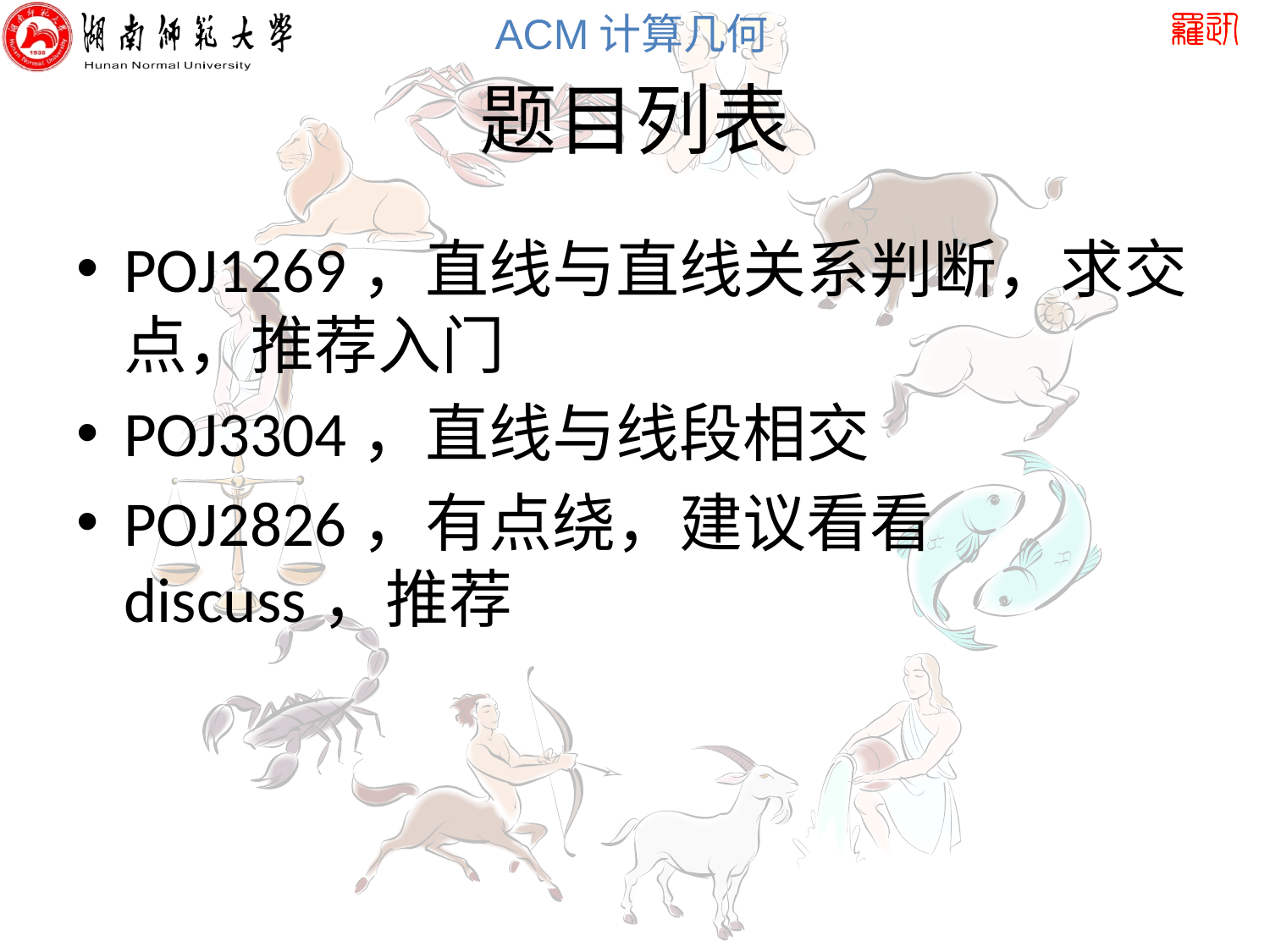

# 题目列表
POJ1269，直线与直线关系判断，求交点，推荐入门
POJ3304，直线与线段相交
POJ2826，有点绕，建议看看discuss，推荐